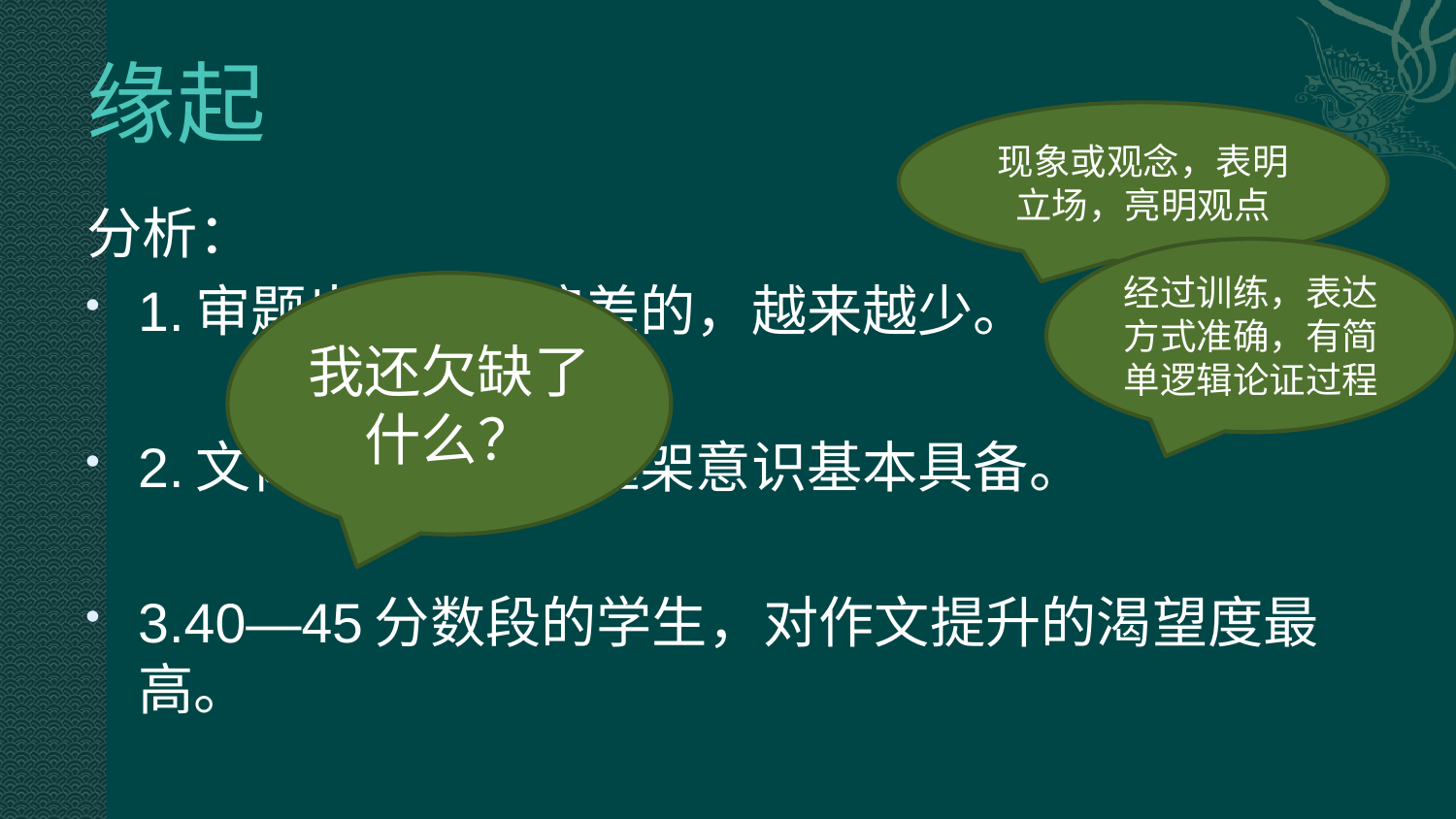

# 缘起
现象或观念，表明立场，亮明观点
分析：
1.审题出现重大偏差的，越来越少。

2.文体意识和整体框架意识基本具备。

3.40—45分数段的学生，对作文提升的渴望度最高。
经过训练，表达方式准确，有简单逻辑论证过程
我还欠缺了什么？